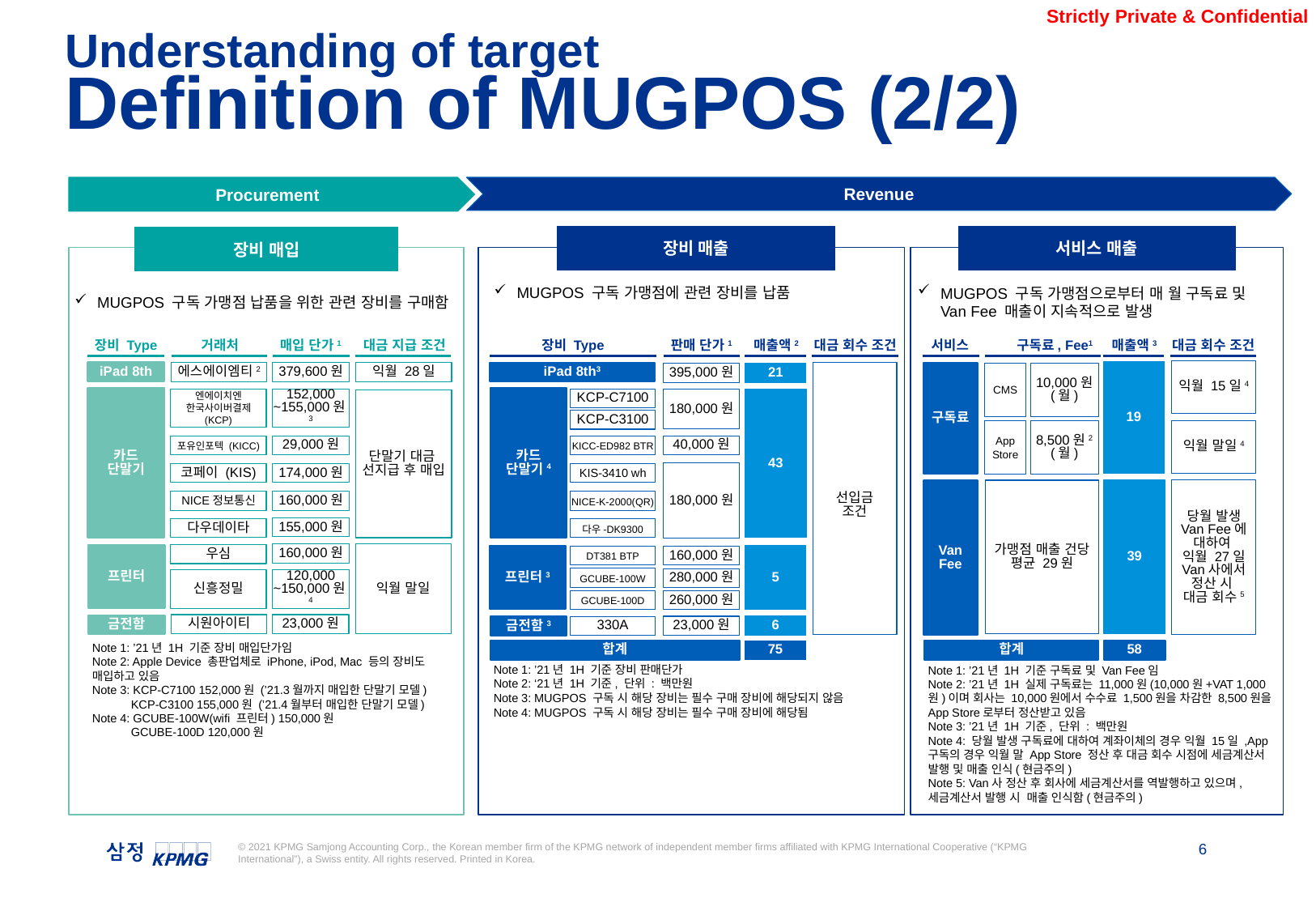

매출
대금회수조건
Lev.1
Lev.2
카드단말기
52 (3.1%)
장비
510
(30.5%)
프린터
20 (1.2%)
애플 Device
400
(23.9%)
금전함 등
15 (0.9%)
구독료
(관리비)
63 (3.7%)
Van
157 (9.4%)
Understanding of target
Definition of MUGPOS (2/2)
Procurement
Revenue
장비 매출
서비스 매출
장비 매입

MUGPOS 구독 가맹점 납품을 위한 관련 장비를 구매함
MUGPOS 구독 가맹점에 관련 장비를 납품
MUGPOS 구독 가맹점으로부터 매 월 구독료 및 Van Fee 매출이 지속적으로 발생
장비 Type
거래처
매입 단가1
대금 지급 조건
장비 Type
판매 단가1
매출액2
대금 회수 조건
서비스
구독료, Fee1
매출액3
대금 회수 조건
익월 15일4
19
iPad 8th
에스에이엠티2
379,600원
익월 28일

선입금
조건
구독료
iPad 8th3
CMS
10,000원
(월)
395,000원
21
카드
단말기
카드
단말기4
KCP-C7100
180,000원
43
152,000
~155,000원3
엔에이치엔
한국사이버결제
(KCP)
단말기 대금
선지급 후 매입
KCP-C3100
8,500원2
(월)
익월 말일4
App
Store
포유인포텍 (KICC)
29,000원
KICC-ED982 BTR
40,000원
180,000원
코페이 (KIS)
174,000원
KIS-3410 wh
당월 발생 Van Fee에 대하여
익월 27일 Van사에서 정산 시
대금 회수5
39
가맹점 매출 건당 평균 29원
Van Fee
NICE정보통신
160,000원
NICE-K-2000(QR)
155,000원
다우데이타
다우-DK9300
익월 말일
160,000원
우심
프린터
프린터3
5
DT381 BTP
160,000원
GCUBE-100W
280,000원
신흥정밀
120,000
~150,000원4
GCUBE-100D
260,000원
시원아이티
23,000원
6
금전함
23,000원
330A
금전함3
Note 1: ’21년 1H 기준 장비 매입단가임
Note 2: Apple Device 총판업체로 iPhone, iPod, Mac 등의 장비도 매입하고 있음
Note 3: KCP-C7100 152,000원 (’21.3월까지 매입한 단말기 모델)
            KCP-C3100 155,000원 (’21.4월부터 매입한 단말기 모델)
Note 4: GCUBE-100W(wifi 프린터) 150,000원
            GCUBE-100D 120,000원
합계
75
합계
58
Note 1: ’21년 1H 기준 구독료 및 Van Fee임
Note 2: ’21년 1H 실제 구독료는 11,000원(10,000원+VAT 1,000원)이며 회사는 10,000원에서 수수료 1,500원을 차감한 8,500원을 App Store로부터 정산받고 있음
Note 3: ’21년 1H 기준, 단위 : 백만원
Note 4: 당월 발생 구독료에 대하여 계좌이체의 경우 익월 15일 ,App 구독의 경우 익월 말 App Store 정산 후 대금 회수 시점에 세금계산서 발행 및 매출 인식(현금주의)
Note 5: Van사 정산 후 회사에 세금계산서를 역발행하고 있으며,    세금계산서 발행 시  매출 인식함(현금주의)
Note 1: ’21년 1H 기준 장비 판매단가
Note 2: ‘21년 1H 기준, 단위 : 백만원
Note 3: MUGPOS 구독 시 해당 장비는 필수 구매 장비에 해당되지 않음
Note 4: MUGPOS 구독 시 해당 장비는 필수 구매 장비에 해당됨